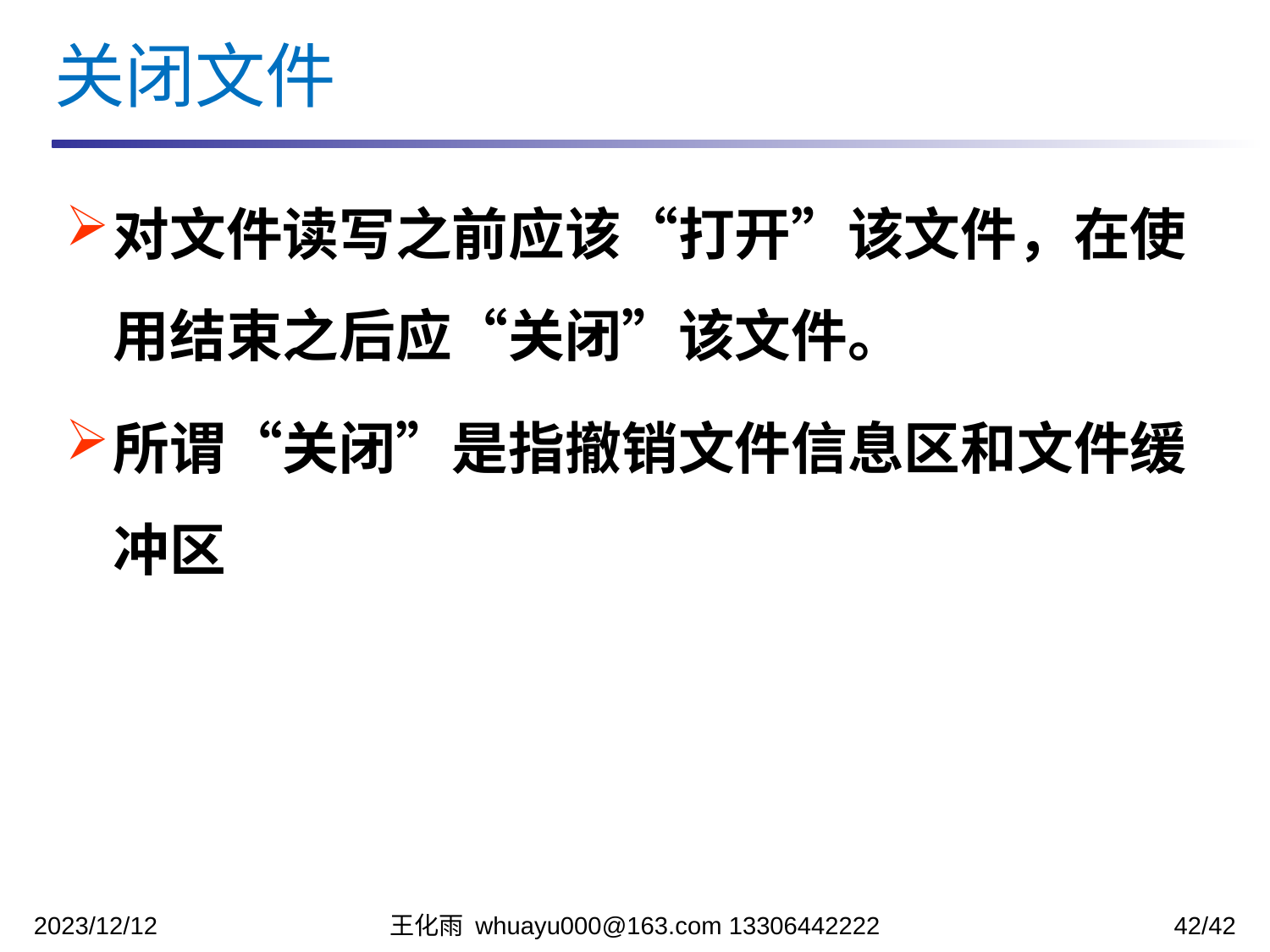

关闭文件
对文件读写之前应该“打开”该文件，在使用结束之后应“关闭”该文件。
所谓“关闭”是指撤销文件信息区和文件缓冲区
2023/12/12
王化雨 whuayu000@163.com 13306442222
42/42